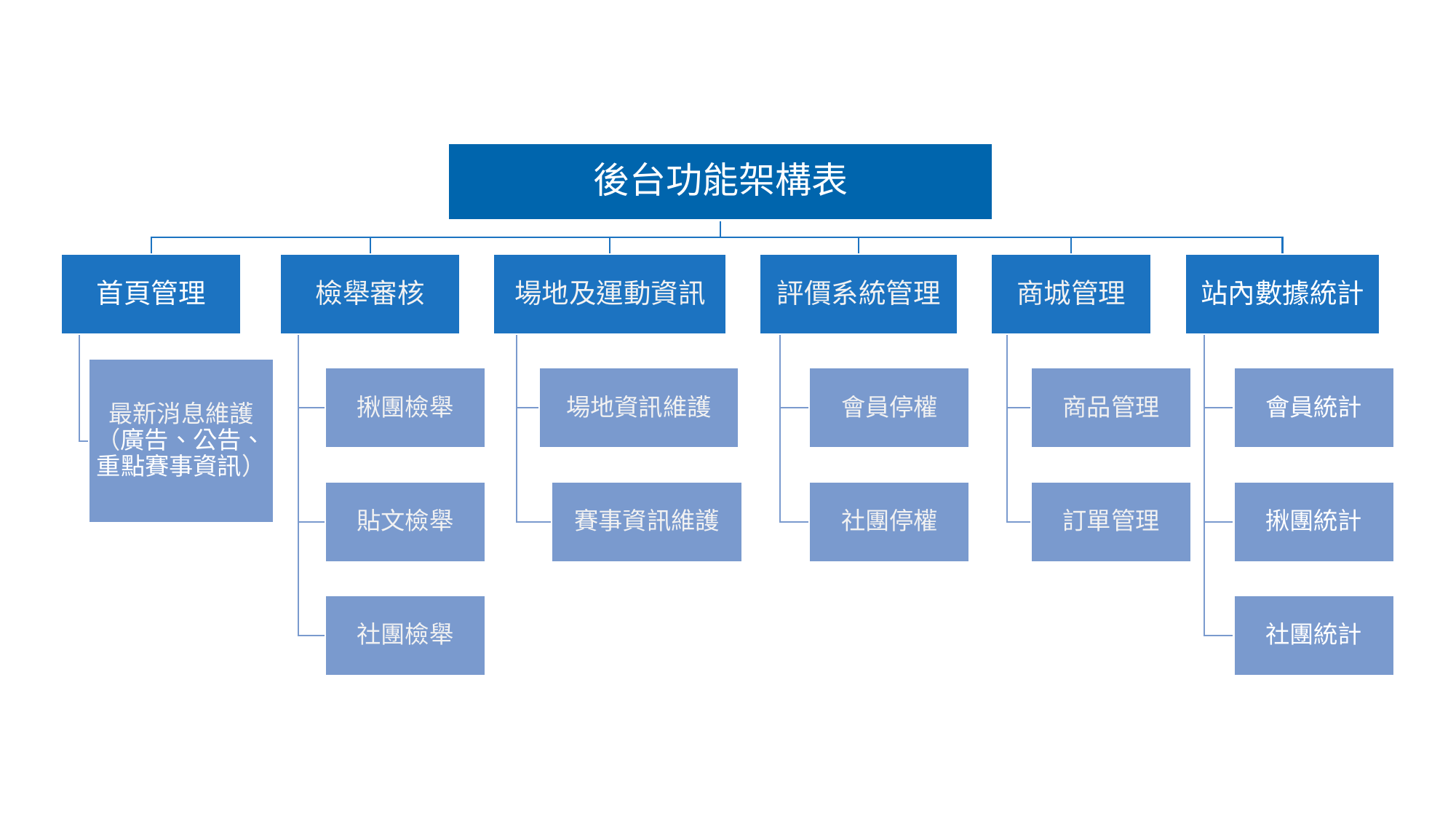

後台功能架構表

首頁管理

檢舉審核

場地及運動資訊

評價系統管理

商城管理

站內數據統計

最新消息維護
（廣告、公告、重點賽事資訊）

揪團檢舉

場地資訊維護

會員停權

商品管理

會員統計

貼文檢舉

賽事資訊維護

社團停權

訂單管理

揪團統計

社團檢舉

社團統計